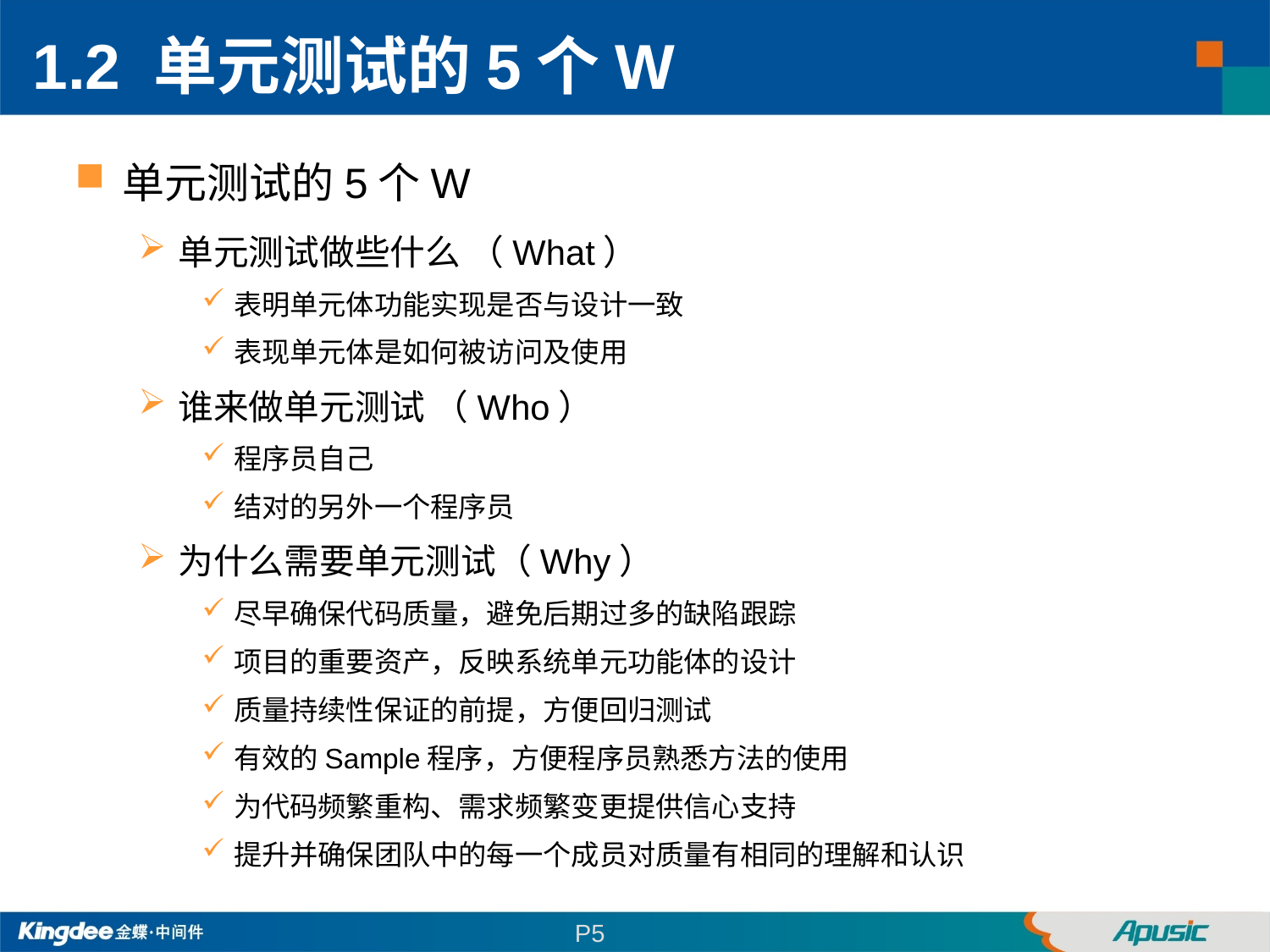

1.2 单元测试的5个W
单元测试的5个W
单元测试做些什么 （What）
表明单元体功能实现是否与设计一致
表现单元体是如何被访问及使用
谁来做单元测试 （Who）
程序员自己
结对的另外一个程序员
为什么需要单元测试（Why）
尽早确保代码质量，避免后期过多的缺陷跟踪
项目的重要资产，反映系统单元功能体的设计
质量持续性保证的前提，方便回归测试
有效的Sample程序，方便程序员熟悉方法的使用
为代码频繁重构、需求频繁变更提供信心支持
提升并确保团队中的每一个成员对质量有相同的理解和认识